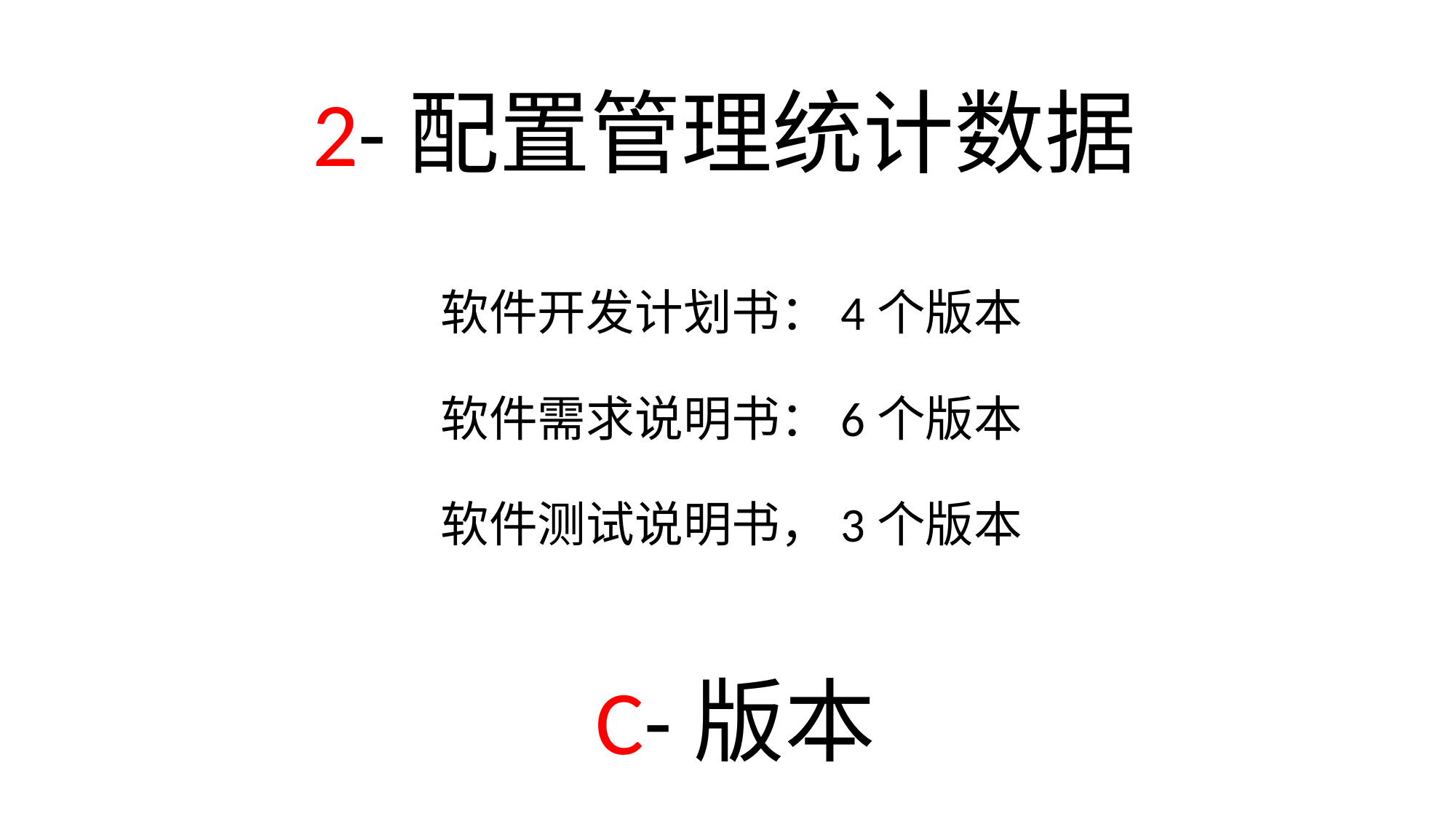

2-配置管理统计数据
软件开发计划书：4个版本
软件需求说明书：6个版本
软件测试说明书，3个版本
C-版本